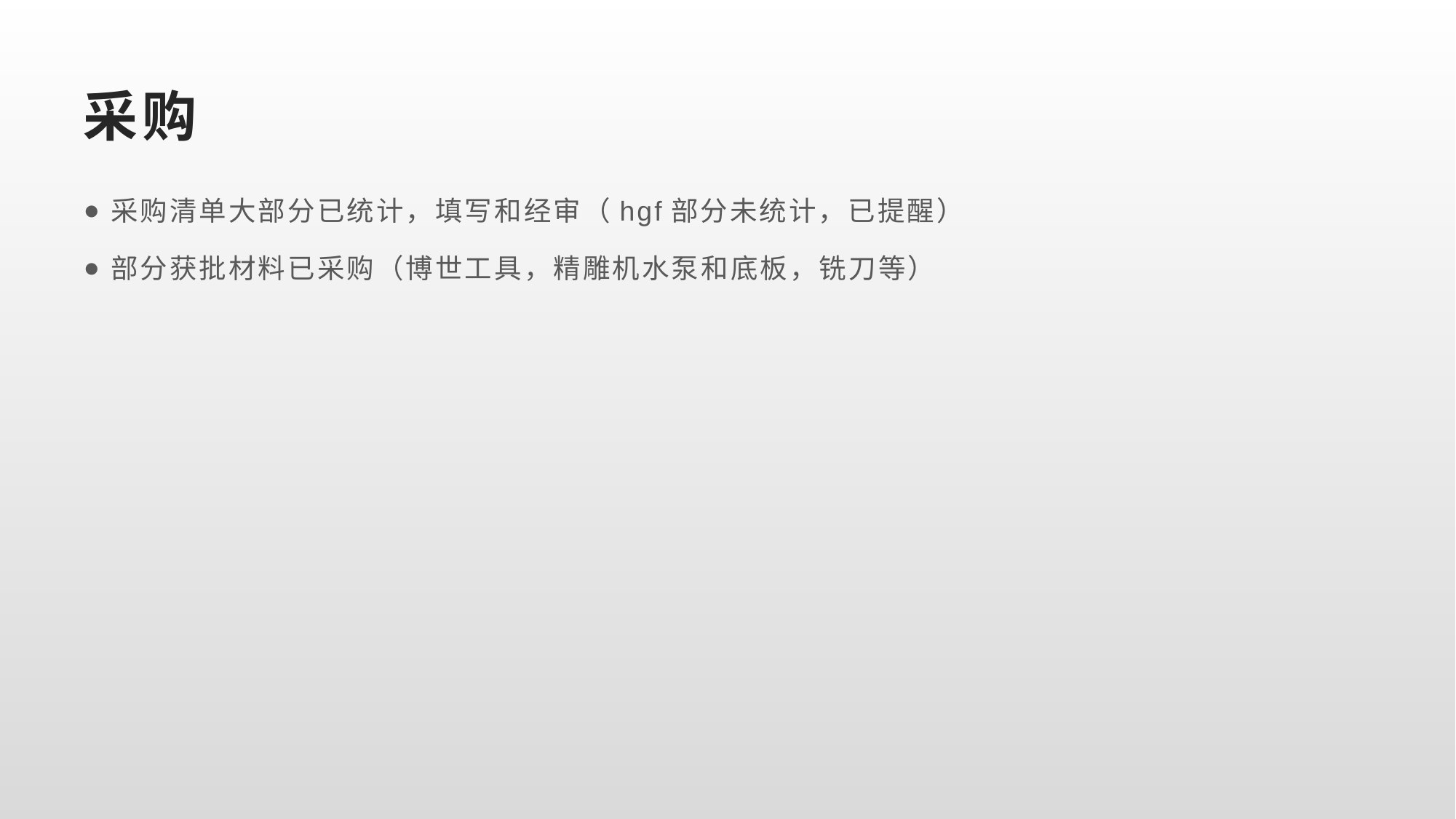

# 采购
采购清单大部分已统计，填写和经审（hgf部分未统计，已提醒）
部分获批材料已采购（博世工具，精雕机水泵和底板，铣刀等）